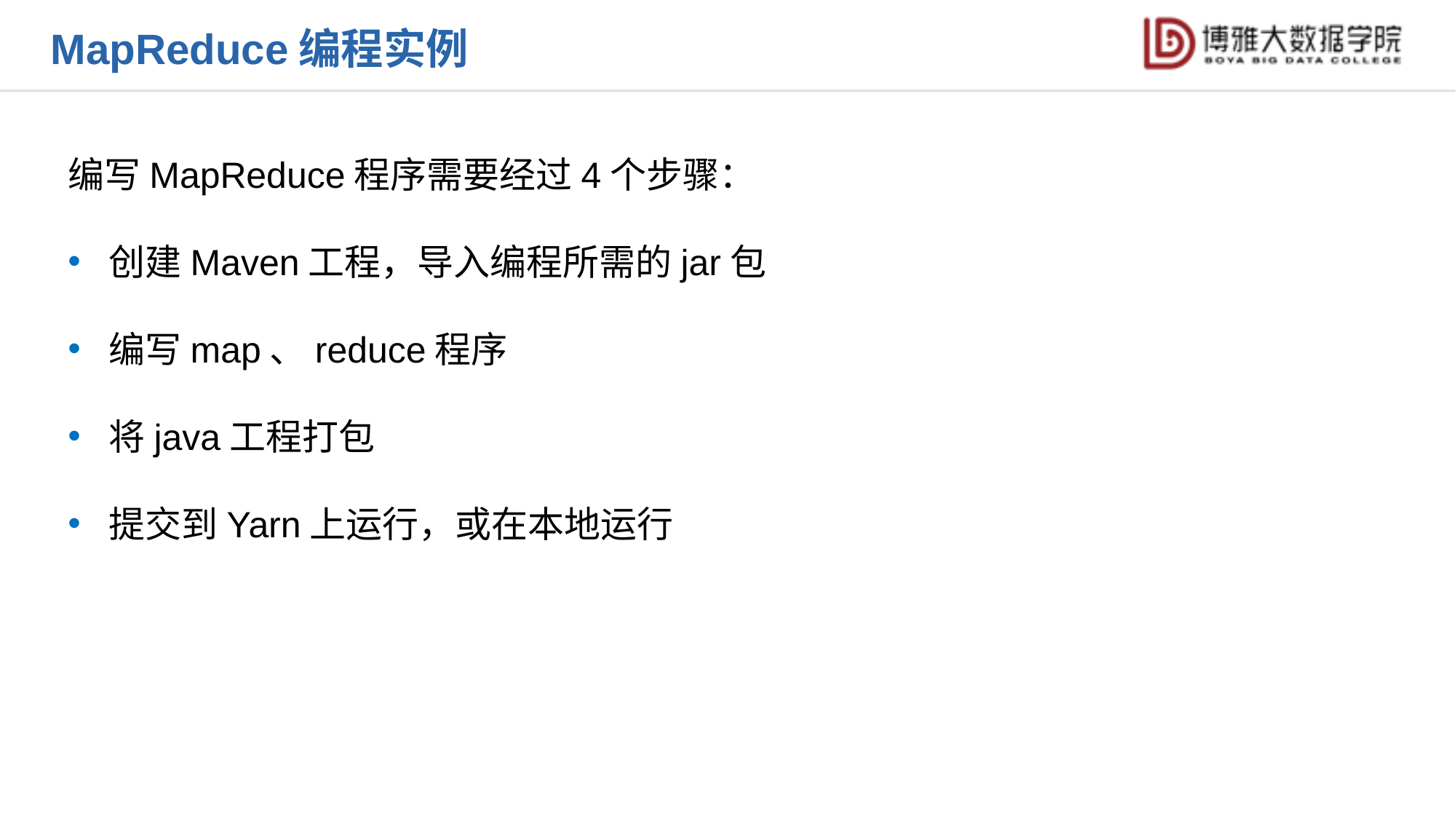

MapReduce编程实例
编写MapReduce程序需要经过4个步骤：

创建Maven工程，导入编程所需的jar包

编写map、reduce程序

将java工程打包

提交到Yarn上运行，或在本地运行